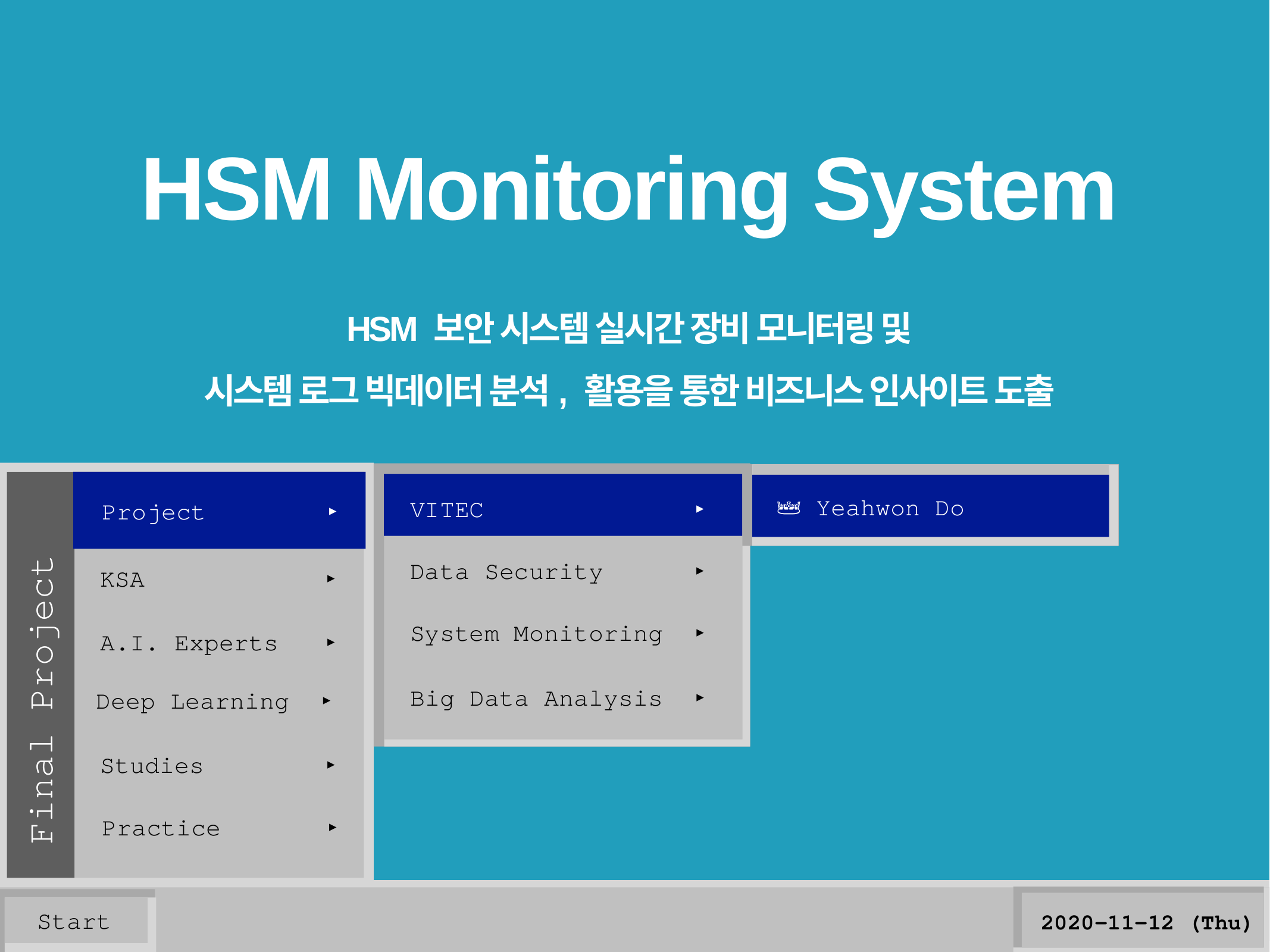

# HSM Monitoring System
HSM 보안 시스템 실시간 장비 모니터링 및
시스템 로그 빅데이터 분석, 활용을 통한 비즈니스 인사이트 도출